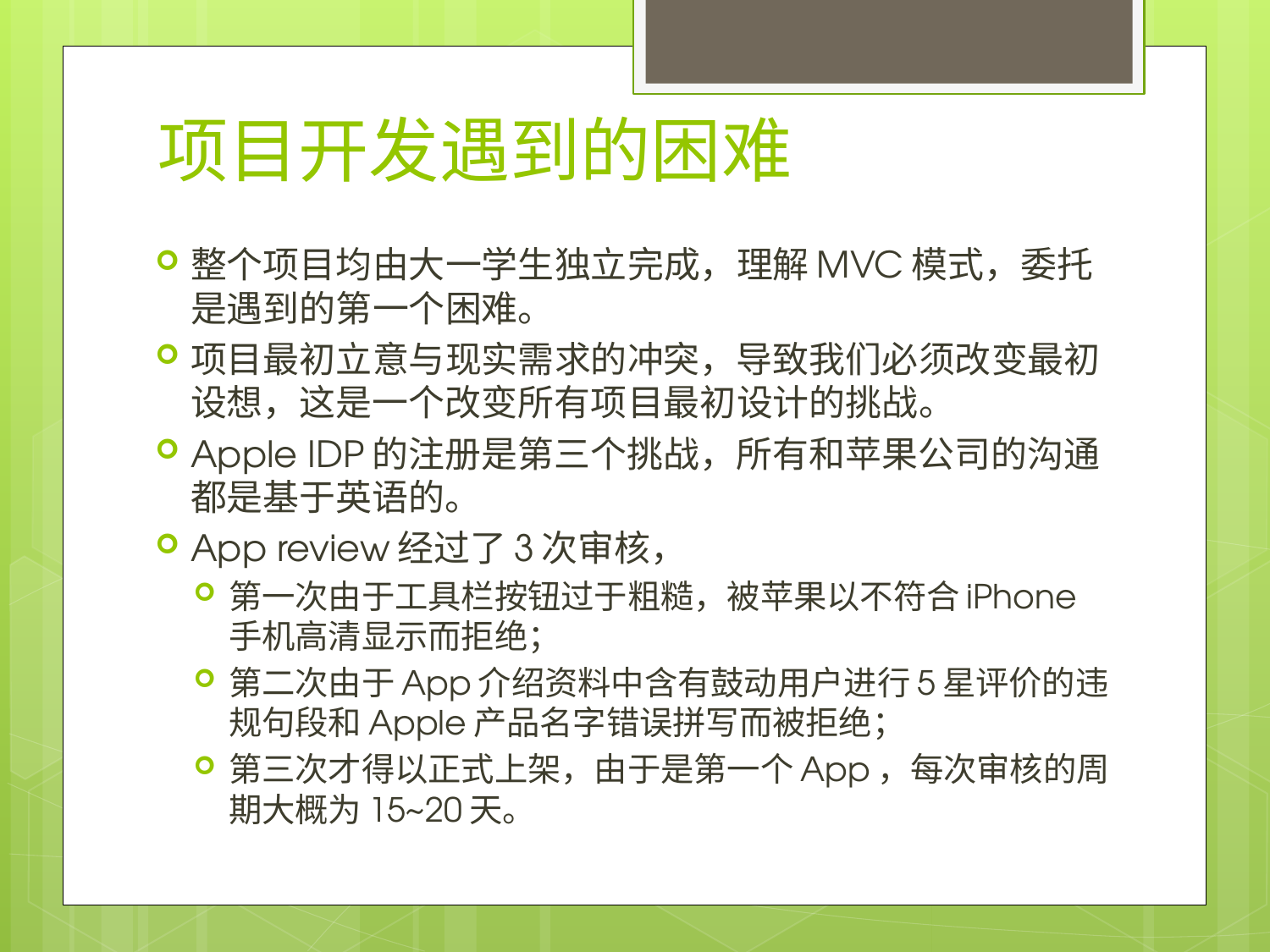

# 项目开发遇到的困难
整个项目均由大一学生独立完成，理解MVC模式，委托是遇到的第一个困难。
项目最初立意与现实需求的冲突，导致我们必须改变最初设想，这是一个改变所有项目最初设计的挑战。
Apple IDP的注册是第三个挑战，所有和苹果公司的沟通都是基于英语的。
App review经过了3次审核，
第一次由于工具栏按钮过于粗糙，被苹果以不符合iPhone手机高清显示而拒绝；
第二次由于App介绍资料中含有鼓动用户进行5星评价的违规句段和Apple产品名字错误拼写而被拒绝；
第三次才得以正式上架，由于是第一个App，每次审核的周期大概为15~20天。